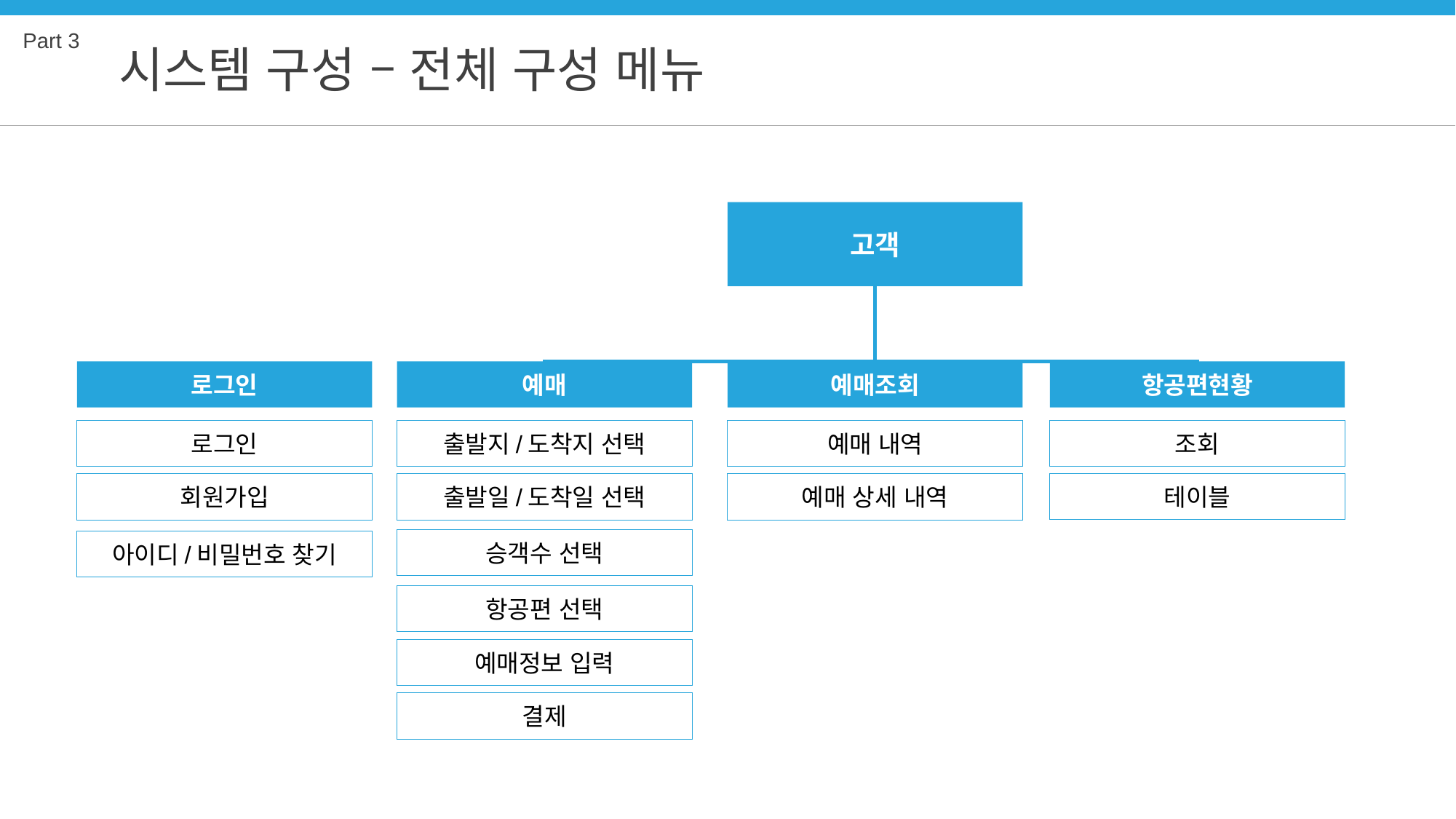

Part 3
시스템 구성 – 전체 구성 메뉴
고객
로그인
예매
예매조회
항공편현황
로그인
출발지/도착지 선택
예매 내역
조회
테이블
회원가입
출발일/도착일 선택
예매 상세 내역
승객수 선택
아이디/비밀번호 찾기
항공편 선택
예매정보 입력
결제